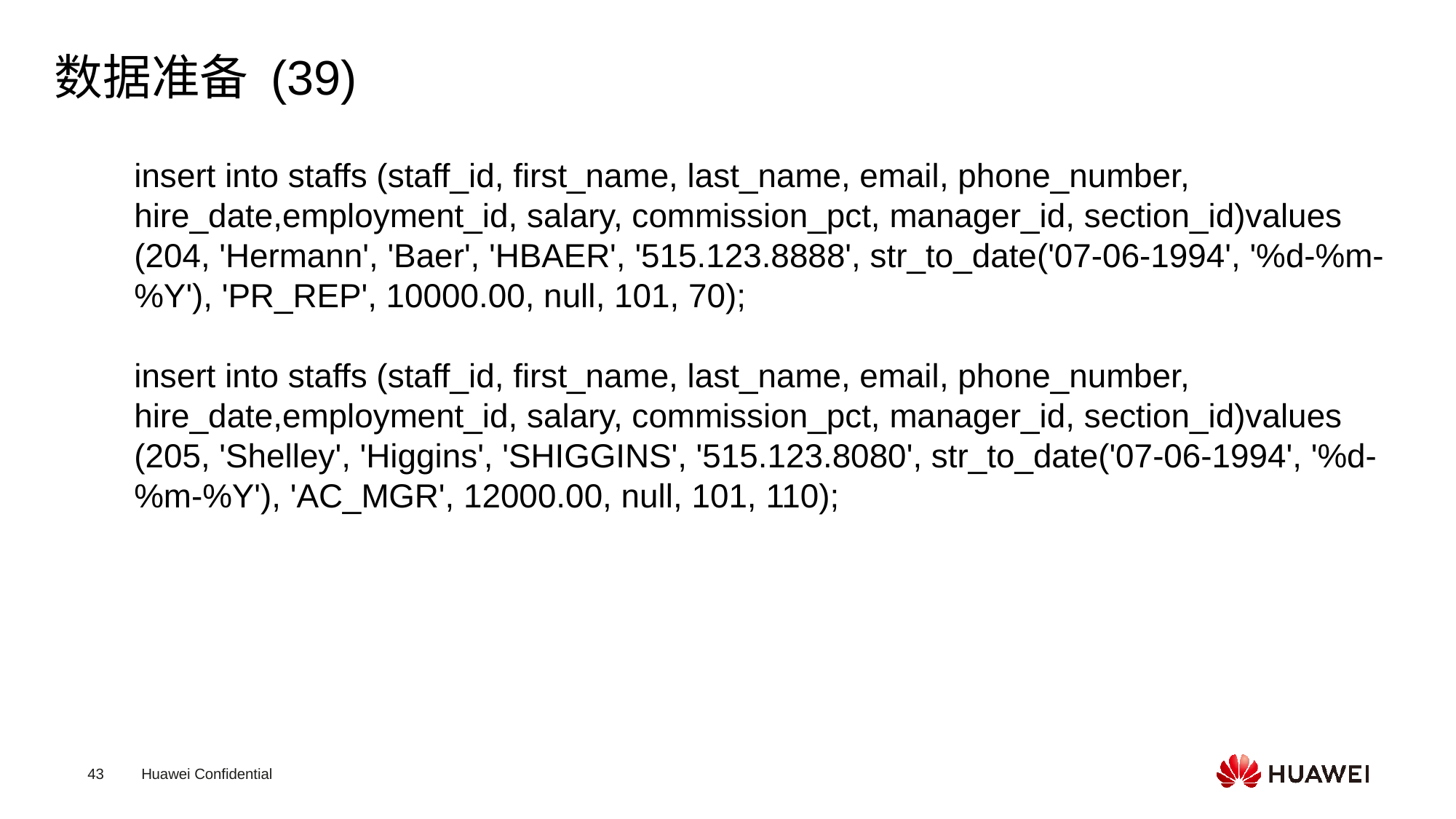

# 数据准备 (39)
insert into staffs (staff_id, first_name, last_name, email, phone_number, hire_date,employment_id, salary, commission_pct, manager_id, section_id)values (204, 'Hermann', 'Baer', 'HBAER', '515.123.8888', str_to_date('07-06-1994', '%d-%m-%Y'), 'PR_REP', 10000.00, null, 101, 70);insert into staffs (staff_id, first_name, last_name, email, phone_number, hire_date,employment_id, salary, commission_pct, manager_id, section_id)values (205, 'Shelley', 'Higgins', 'SHIGGINS', '515.123.8080', str_to_date('07-06-1994', '%d-%m-%Y'), 'AC_MGR', 12000.00, null, 101, 110);